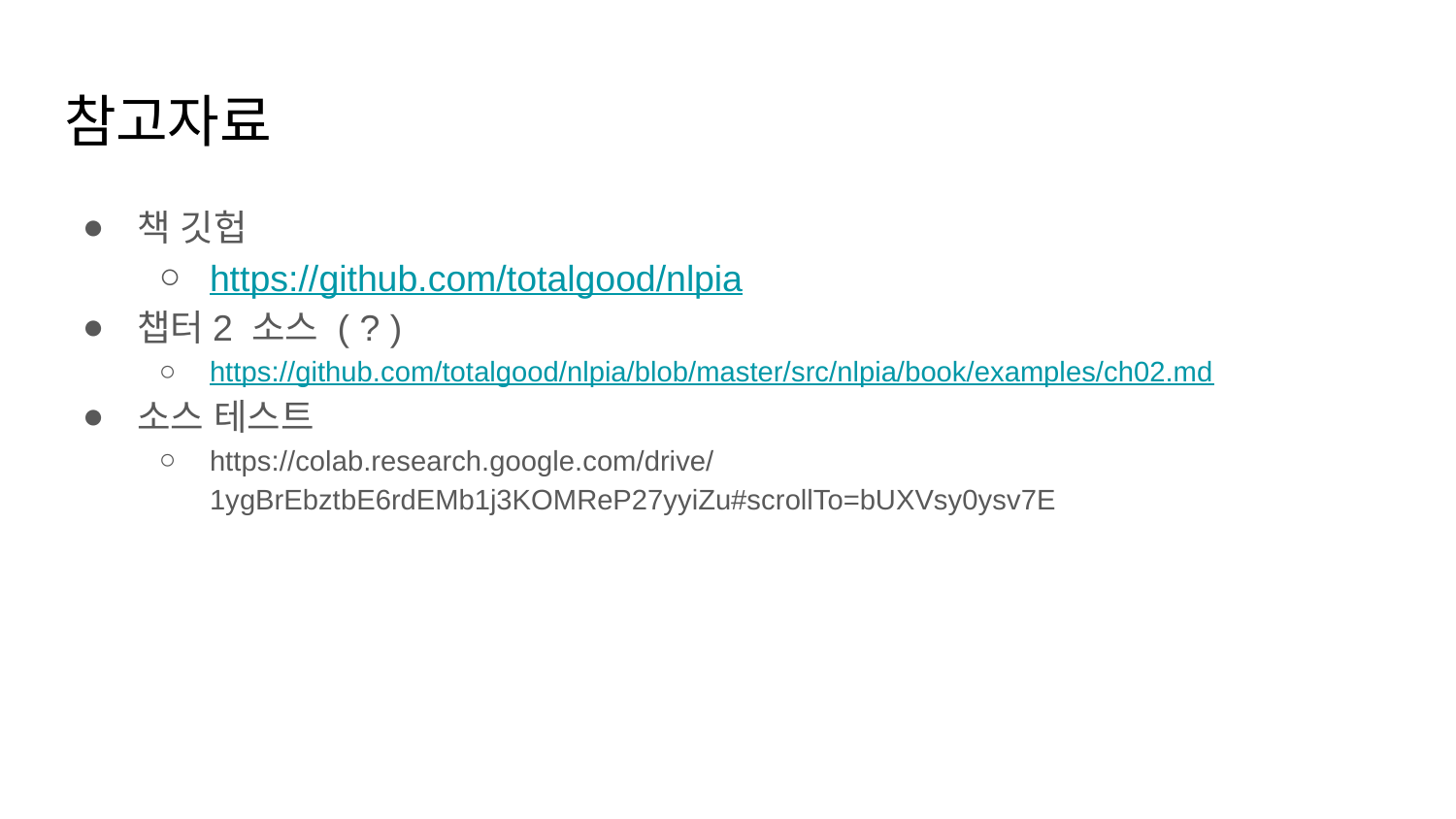

# 참고자료
책 깃헙
https://github.com/totalgood/nlpia
챕터2 소스 ( ? )
https://github.com/totalgood/nlpia/blob/master/src/nlpia/book/examples/ch02.md
소스 테스트
https://colab.research.google.com/drive/1ygBrEbztbE6rdEMb1j3KOMReP27yyiZu#scrollTo=bUXVsy0ysv7E